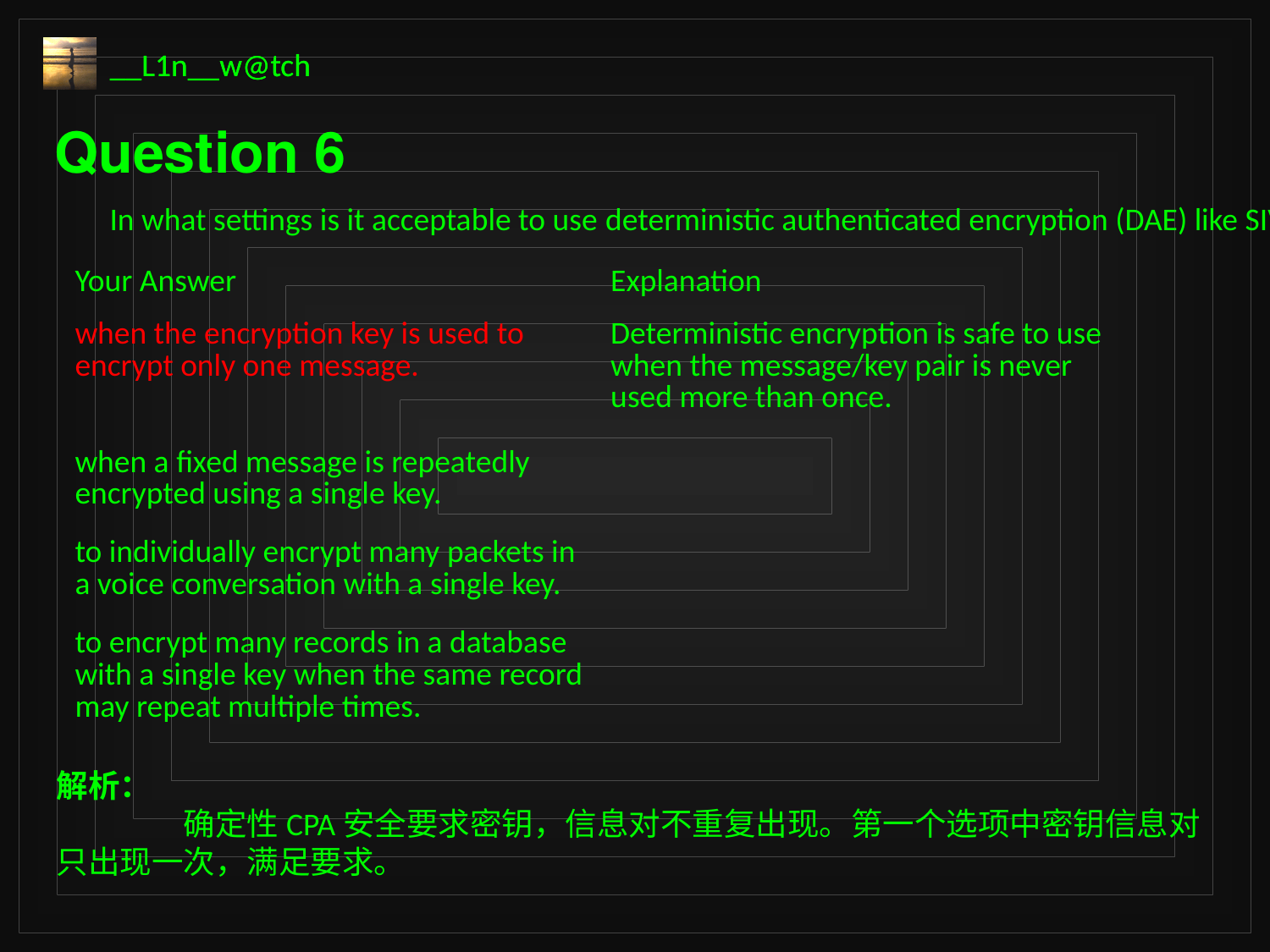

Question 6
In what settings is it acceptable to use deterministic authenticated encryption (DAE) like SIV?

| Your Answer | Explanation |
| --- | --- |
| when the encryption key is used to encrypt only one message. | Deterministic encryption is safe to use when the message/key pair is never used more than once. |
| when a fixed message is repeatedly encrypted using a single key. |  |
| to individually encrypt many packets in a voice conversation with a single key. |  |
| to encrypt many records in a database with a single key when the same record may repeat multiple times. |  |
解析：
	确定性CPA安全要求密钥，信息对不重复出现。第一个选项中密钥信息对只出现一次，满足要求。